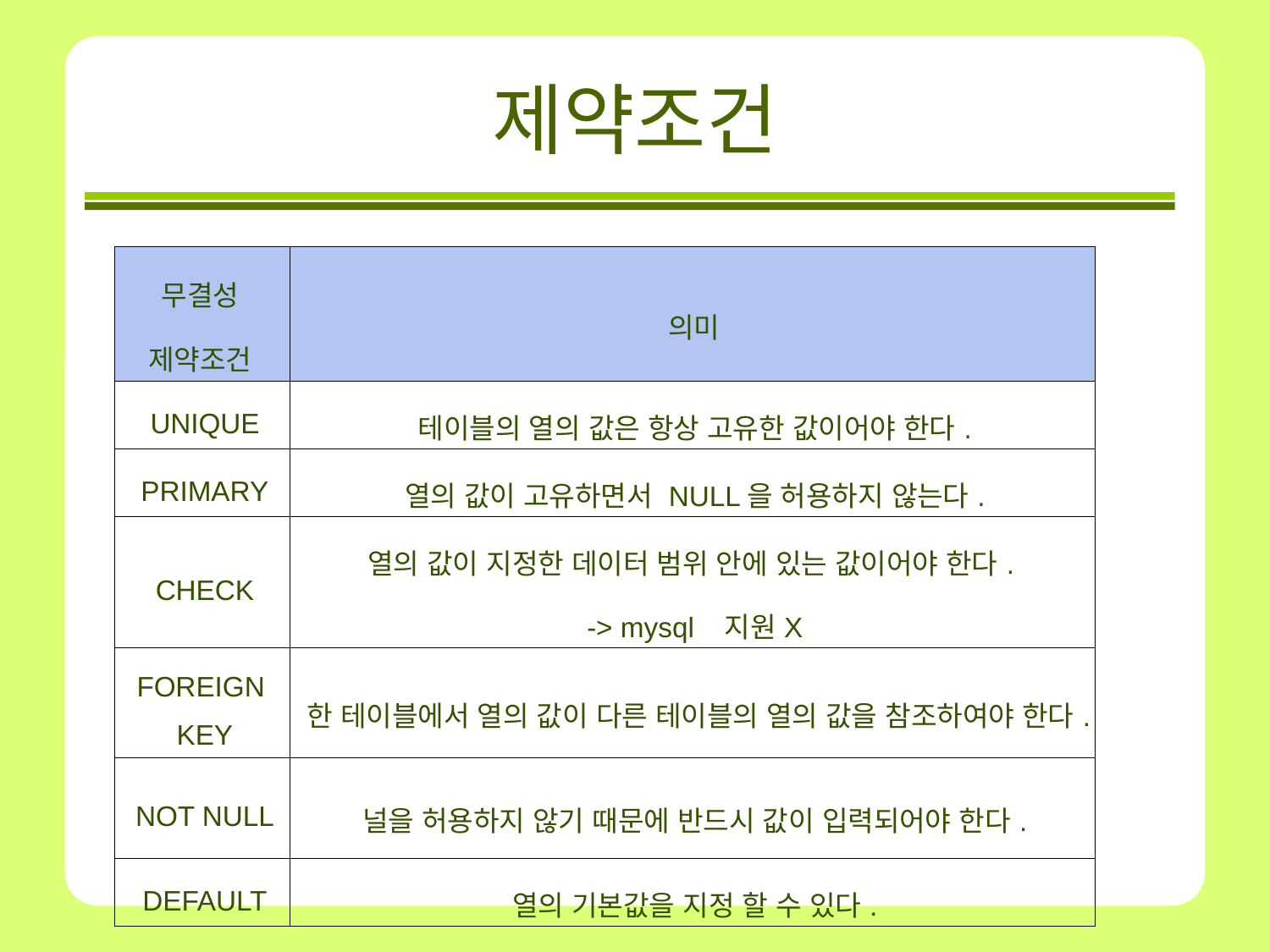

# 제약조건
| 무결성 제약조건 | 의미 |
| --- | --- |
| UNIQUE | 테이블의 열의 값은 항상 고유한 값이어야 한다. |
| PRIMARY | 열의 값이 고유하면서 NULL을 허용하지 않는다. |
| CHECK | 열의 값이 지정한 데이터 범위 안에 있는 값이어야 한다. -> mysql 지원X |
| FOREIGN  KEY | 한 테이블에서 열의 값이 다른 테이블의 열의 값을 참조하여야 한다. |
| NOT NULL | 널을 허용하지 않기 때문에 반드시 값이 입력되어야 한다. |
| DEFAULT | 열의 기본값을 지정 할 수 있다. |